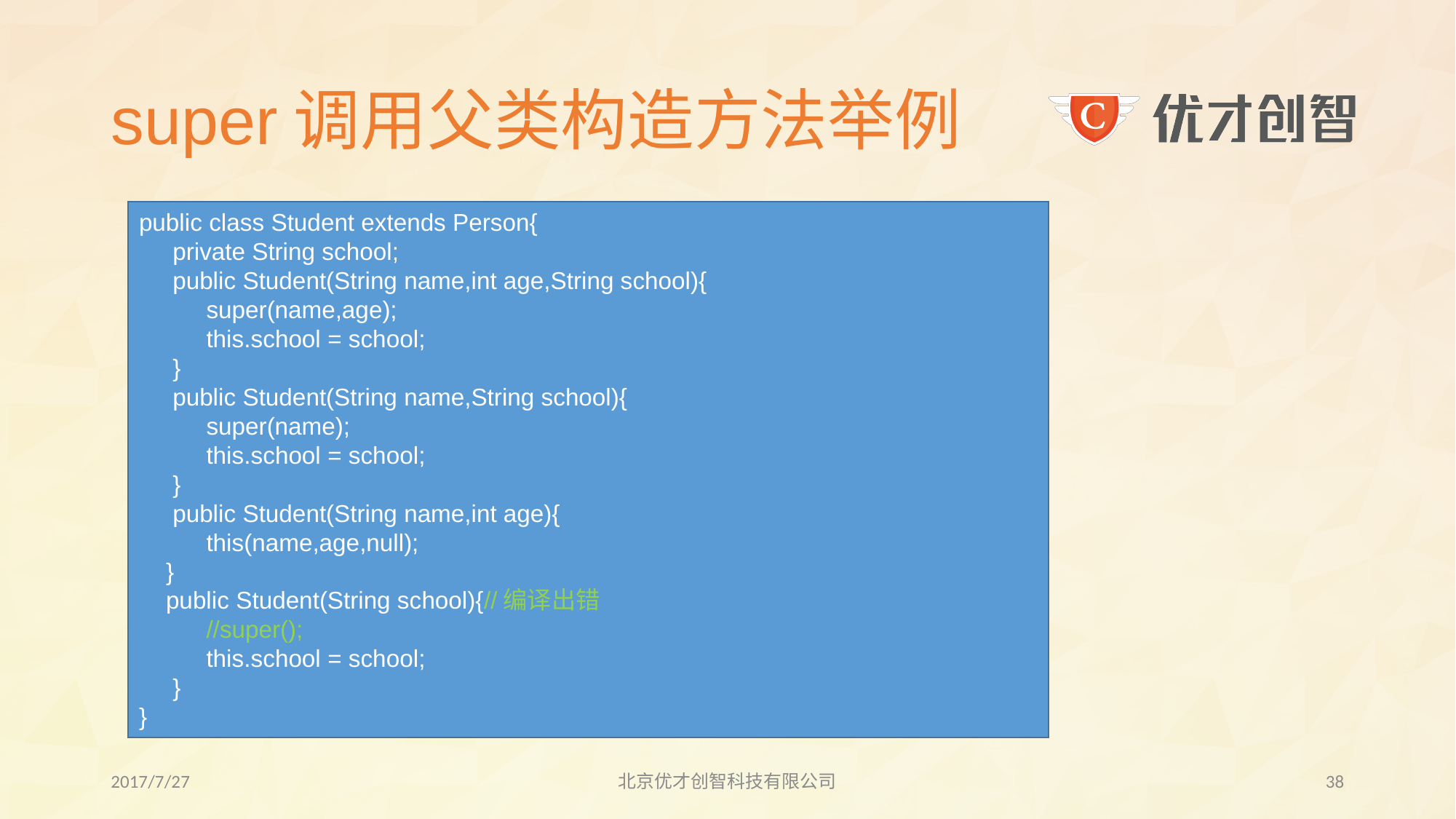

# super调用父类构造方法举例
public class Student extends Person{
     private String school;
     public Student(String name,int age,String school){
          super(name,age);
          this.school = school;
     }
     public Student(String name,String school){
          super(name);
          this.school = school;
     }
     public Student(String name,int age){
          this(name,age,null);
    }
    public Student(String school){//编译出错
          //super();
          this.school = school;
     }
}
2017/7/27
北京优才创智科技有限公司
38